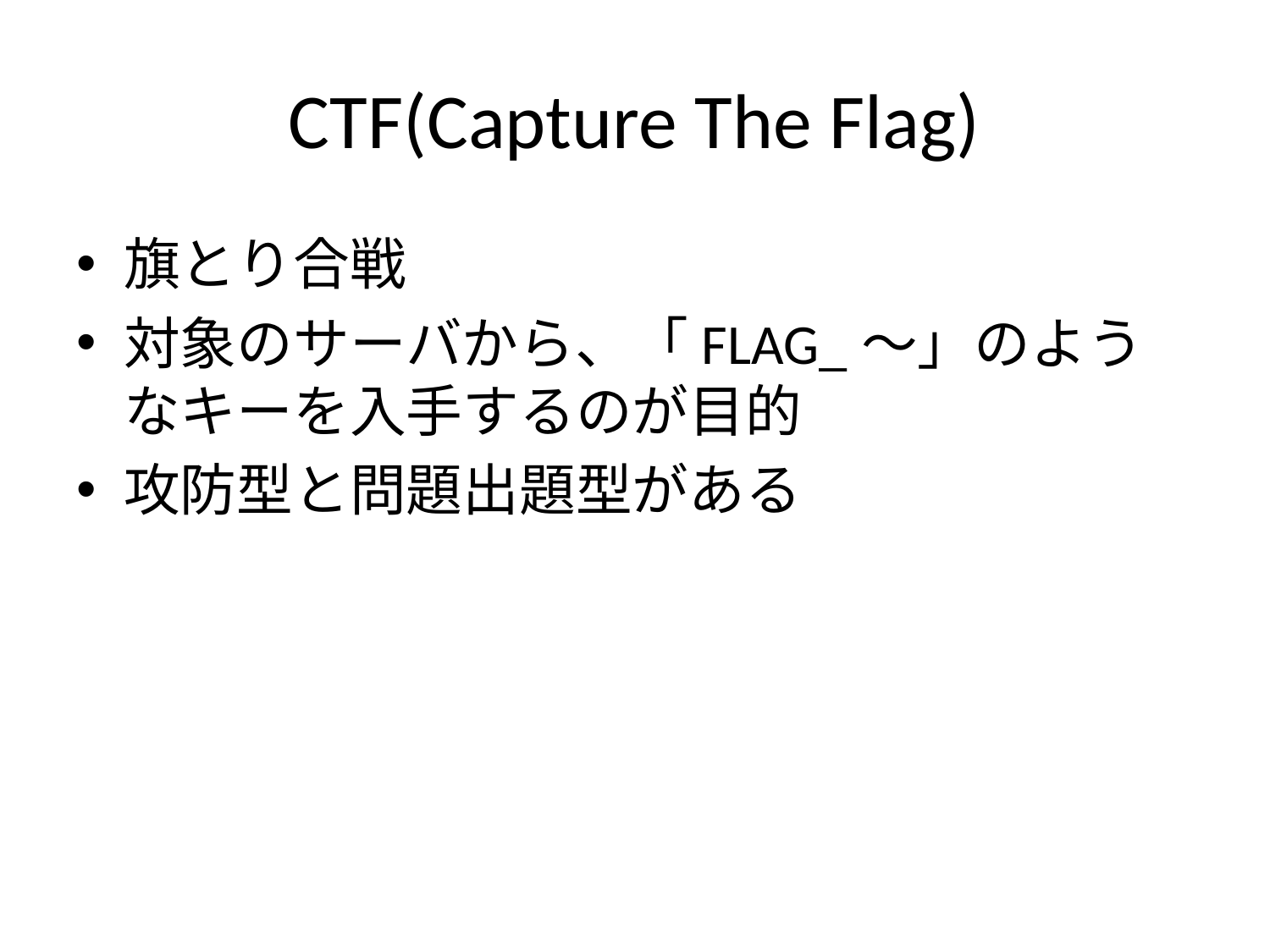

# CTF(Capture The Flag)
旗とり合戦
対象のサーバから、「FLAG_～」のようなキーを入手するのが目的
攻防型と問題出題型がある